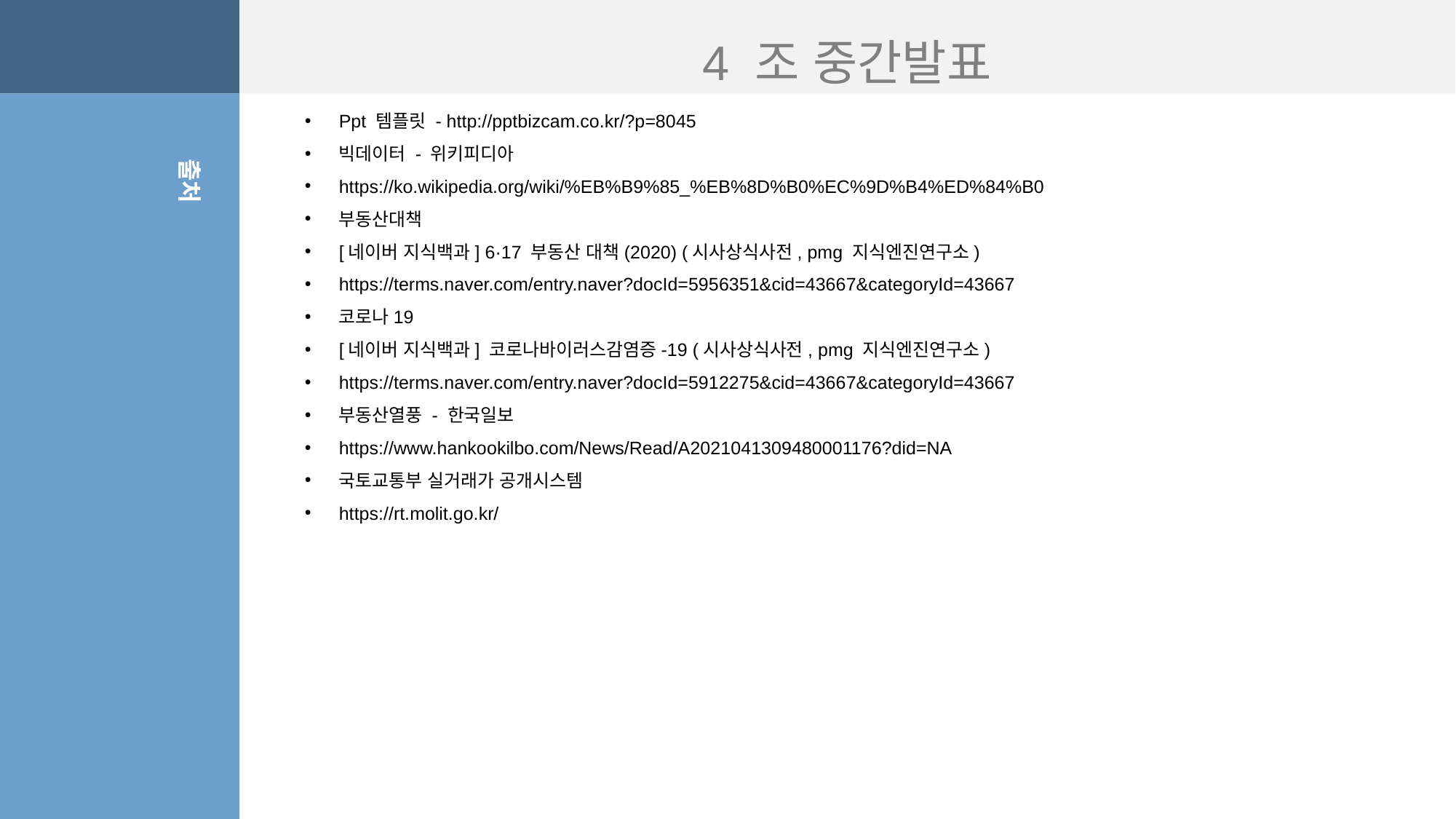

4 조 중간발표
Ppt 템플릿 - http://pptbizcam.co.kr/?p=8045
빅데이터 - 위키피디아
https://ko.wikipedia.org/wiki/%EB%B9%85_%EB%8D%B0%EC%9D%B4%ED%84%B0
부동산대책
[네이버 지식백과] 6·17 부동산 대책(2020) (시사상식사전, pmg 지식엔진연구소)
https://terms.naver.com/entry.naver?docId=5956351&cid=43667&categoryId=43667
코로나19
[네이버 지식백과] 코로나바이러스감염증-19 (시사상식사전, pmg 지식엔진연구소)
https://terms.naver.com/entry.naver?docId=5912275&cid=43667&categoryId=43667
부동산열풍 - 한국일보
https://www.hankookilbo.com/News/Read/A2021041309480001176?did=NA
국토교통부 실거래가 공개시스템
https://rt.molit.go.kr/
출처